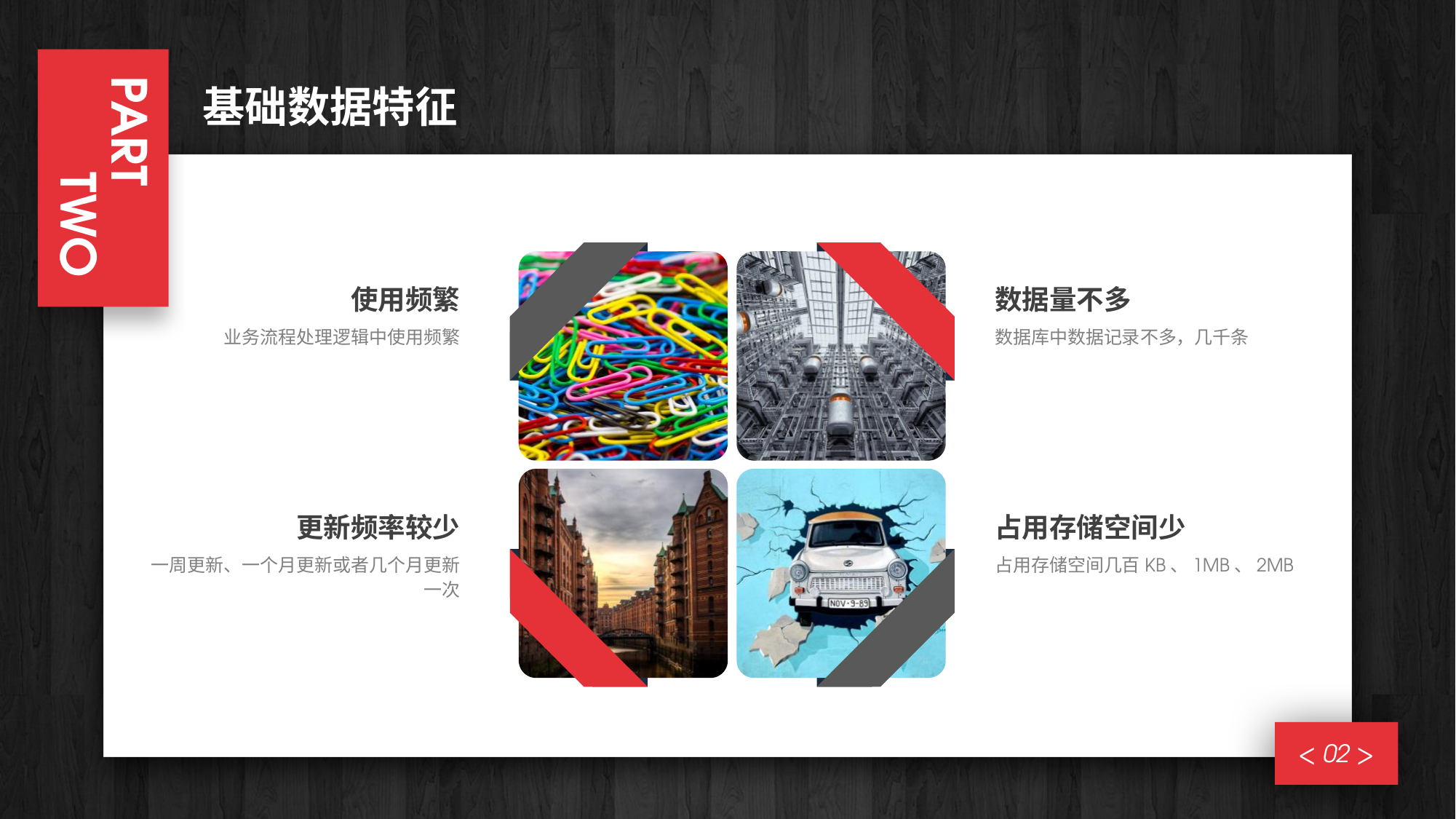

基础数据特征

使用频繁
业务流程处理逻辑中使用频繁
数据量不多
数据库中数据记录不多，几千条
更新频率较少
一周更新、一个月更新或者几个月更新一次
占用存储空间少
占用存储空间几百KB、1MB、2MB